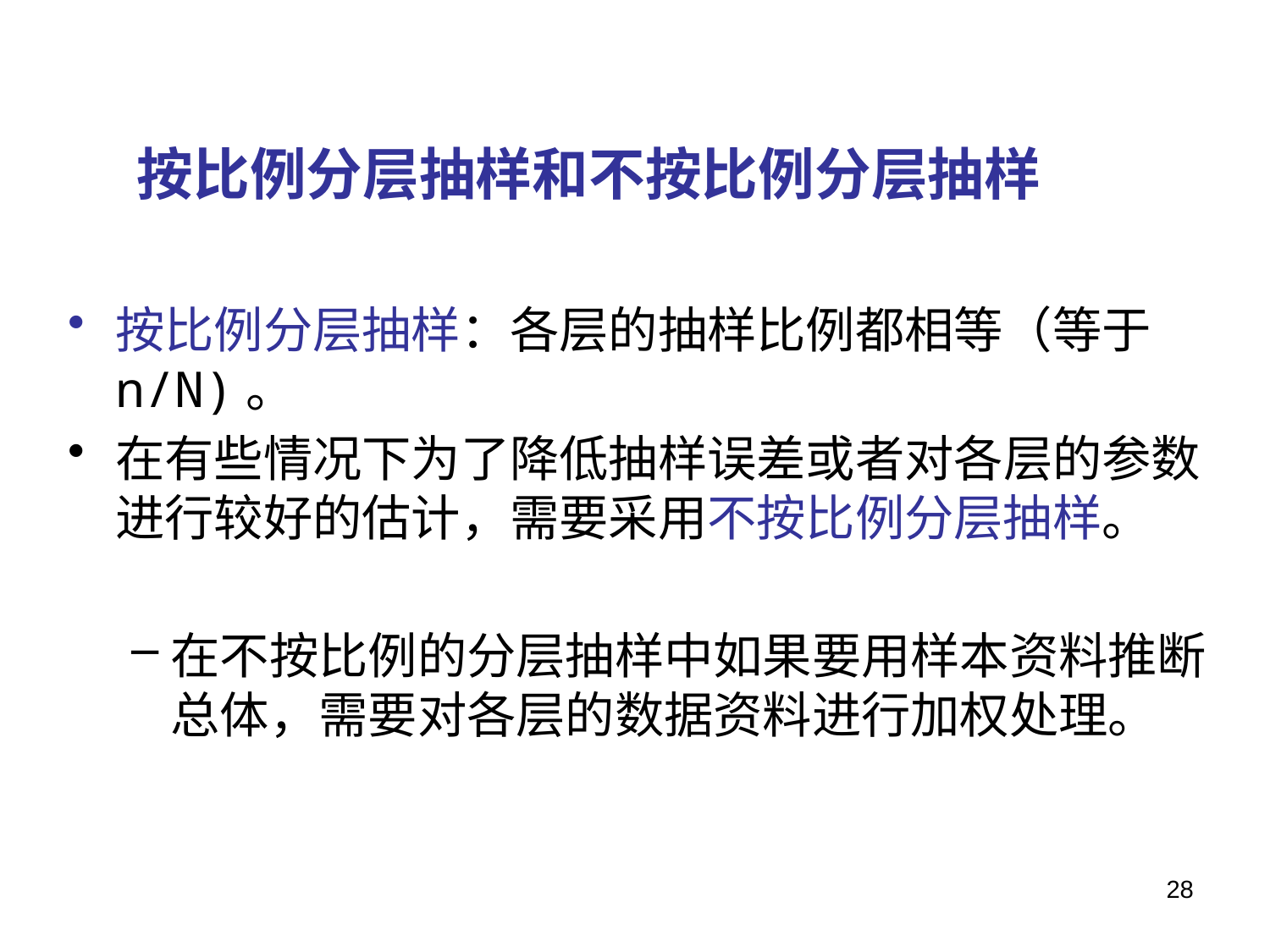

# 按比例分层抽样和不按比例分层抽样
按比例分层抽样：各层的抽样比例都相等（等于n/N)。
在有些情况下为了降低抽样误差或者对各层的参数进行较好的估计，需要采用不按比例分层抽样。

在不按比例的分层抽样中如果要用样本资料推断总体，需要对各层的数据资料进行加权处理。
28